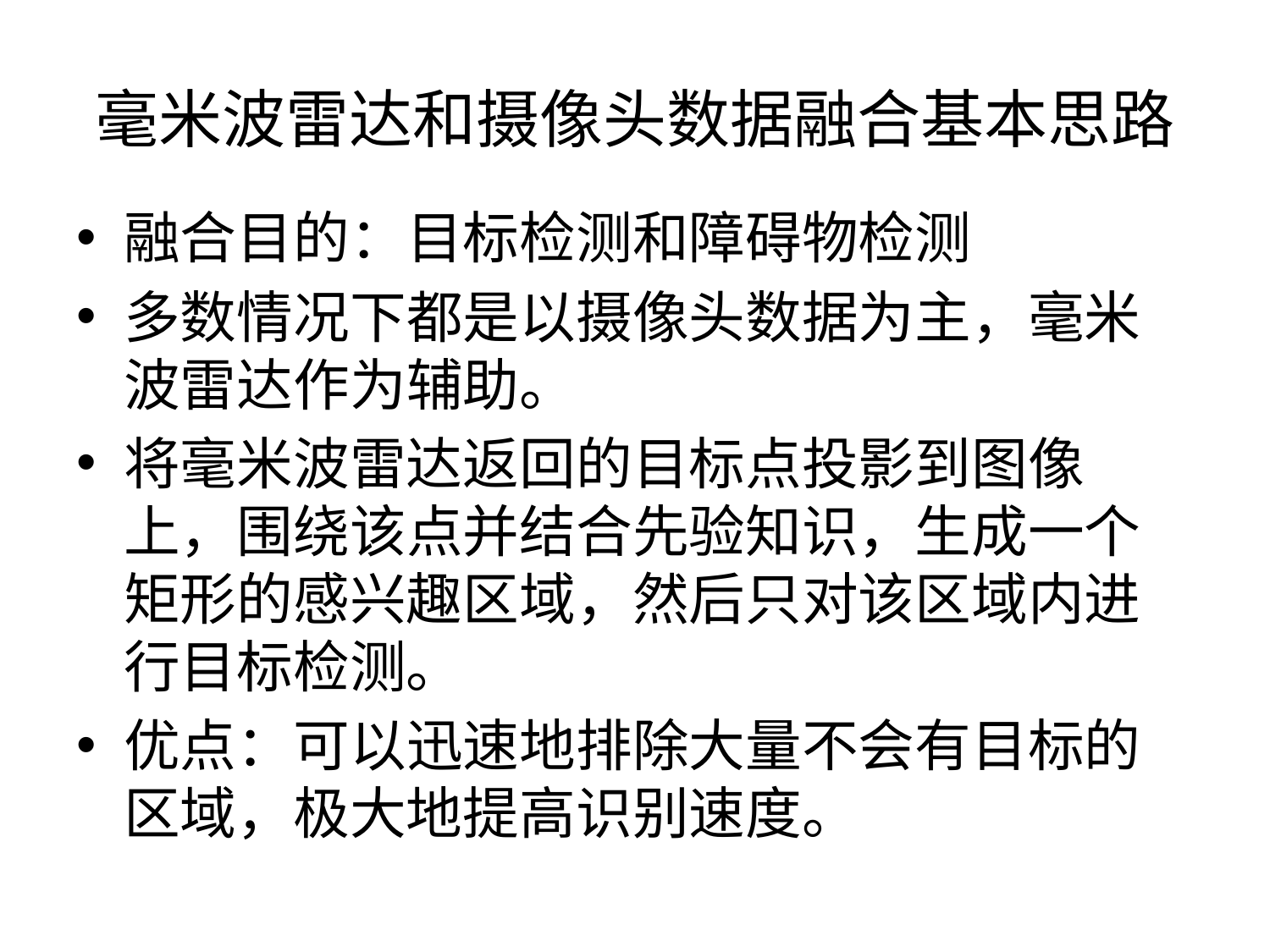

# 毫米波雷达和摄像头数据融合基本思路
融合目的：目标检测和障碍物检测
多数情况下都是以摄像头数据为主，毫米波雷达作为辅助。
将毫米波雷达返回的目标点投影到图像上，围绕该点并结合先验知识，生成一个矩形的感兴趣区域，然后只对该区域内进行目标检测。
优点：可以迅速地排除大量不会有目标的区域，极大地提高识别速度。